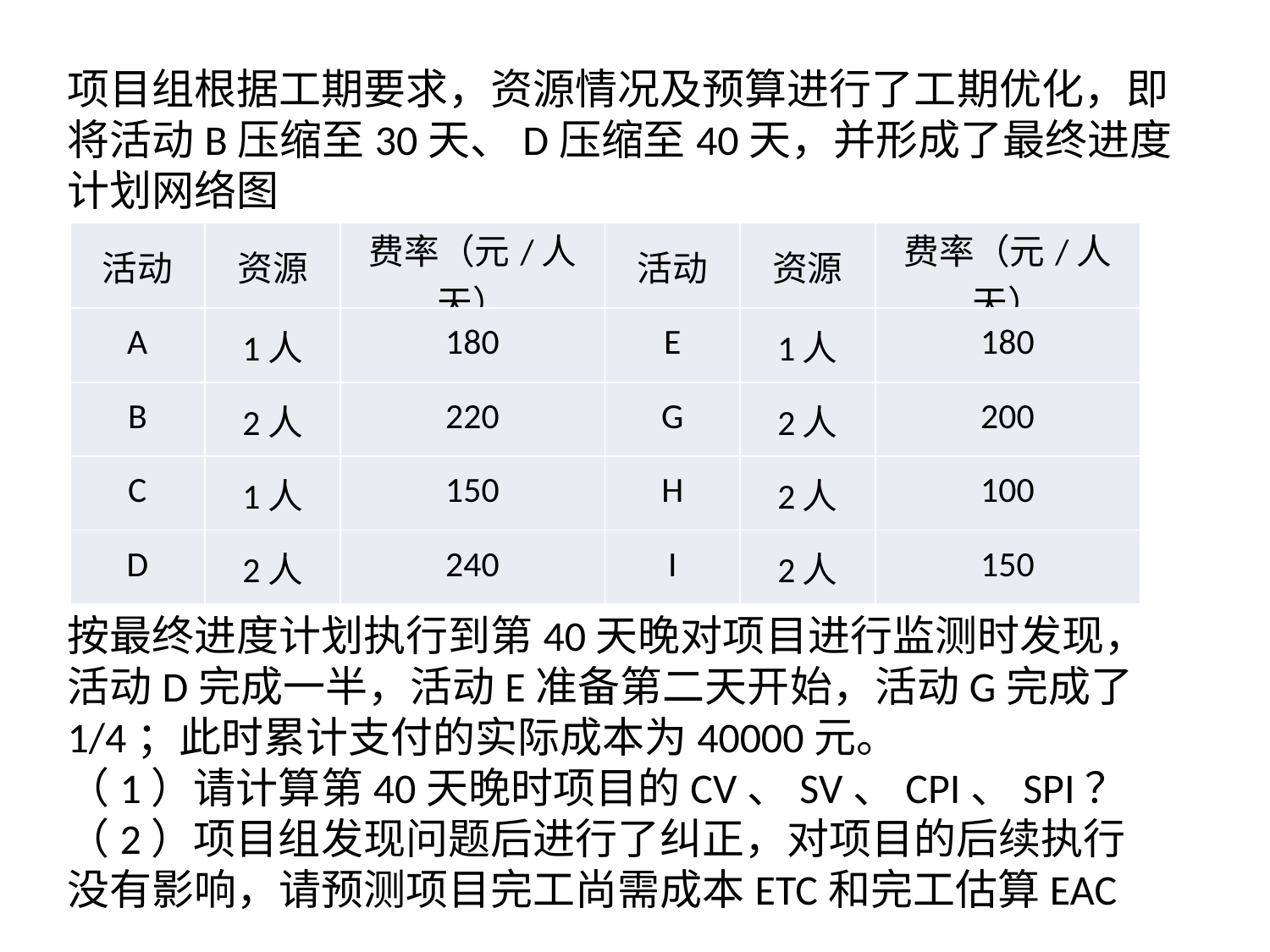

项目组根据工期要求，资源情况及预算进行了工期优化，即将活动B压缩至30天、D压缩至40天，并形成了最终进度计划网络图
| 活动 | 资源 | 费率（元/人天） | 活动 | 资源 | 费率（元/人天） |
| --- | --- | --- | --- | --- | --- |
| A | 1人 | 180 | E | 1人 | 180 |
| B | 2人 | 220 | G | 2人 | 200 |
| C | 1人 | 150 | H | 2人 | 100 |
| D | 2人 | 240 | I | 2人 | 150 |
按最终进度计划执行到第40天晚对项目进行监测时发现，活动D完成一半，活动E准备第二天开始，活动G完成了1/4；此时累计支付的实际成本为40000元。
（1）请计算第40天晚时项目的CV、SV、CPI、SPI？
（2）项目组发现问题后进行了纠正，对项目的后续执行没有影响，请预测项目完工尚需成本ETC和完工估算EAC